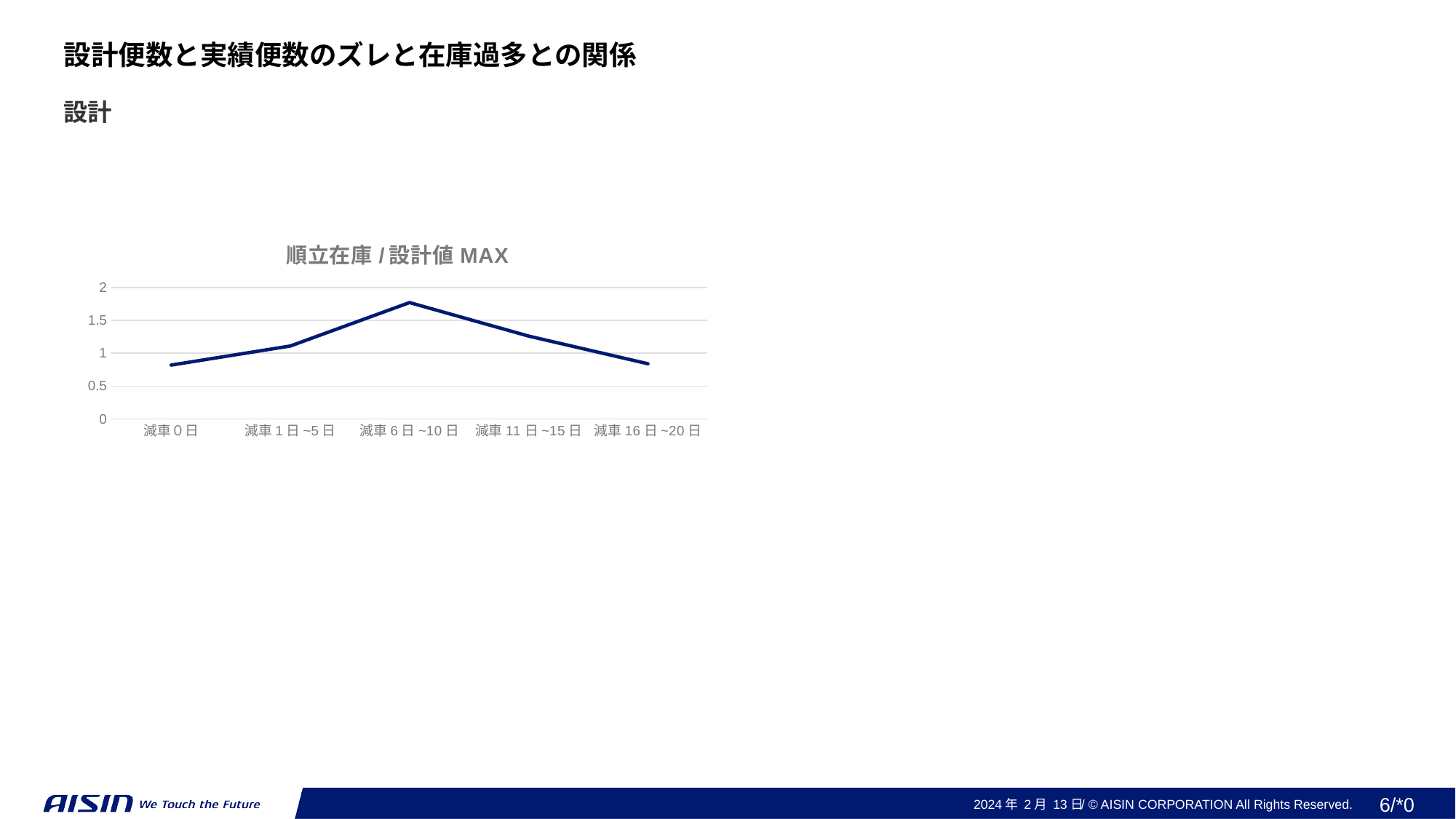

設計便数と実績便数のズレと在庫過多との関係
設計

### Chart: 順立在庫/設計値MAX

| Category | 順立在庫/設計値MAXの中央値 |
|---|---|
| 減車０日 | 0.82 |
| 減車1日~5日 | 1.11 |
| 減車6日~10日 | 1.77 |
| 減車11日~15日 | 1.26 |
| 減車16日~20日 | 0.84 |
2024年 2月 13日